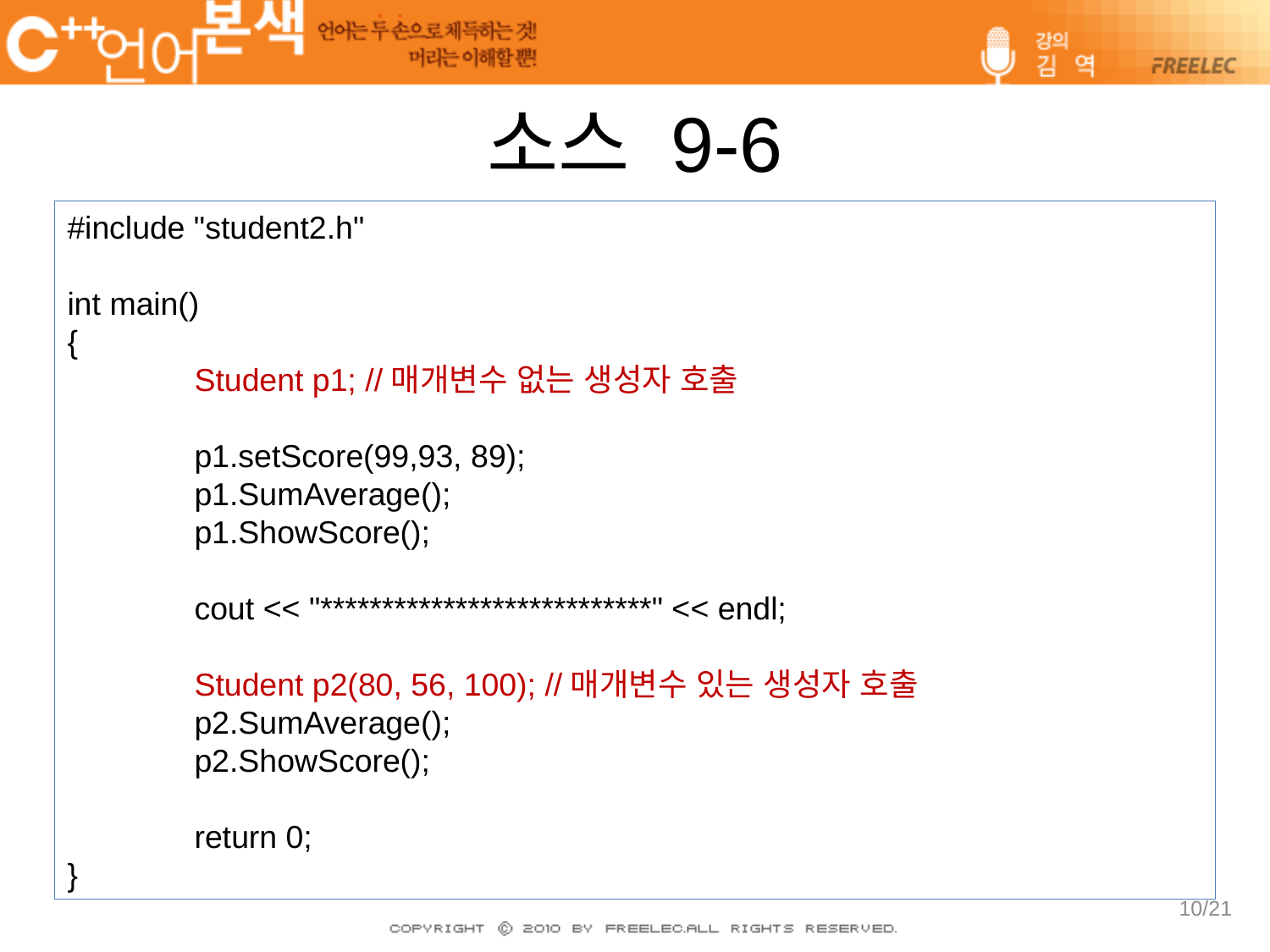

# 소스 9-6
#include "student2.h"

int main()
{
	Student p1; //매개변수 없는 생성자 호출

	p1.setScore(99,93, 89);
	p1.SumAverage();
	p1.ShowScore();

	cout << "***************************" << endl;

	Student p2(80, 56, 100); //매개변수 있는 생성자 호출
	p2.SumAverage();
	p2.ShowScore();

	return 0;
}
10/21